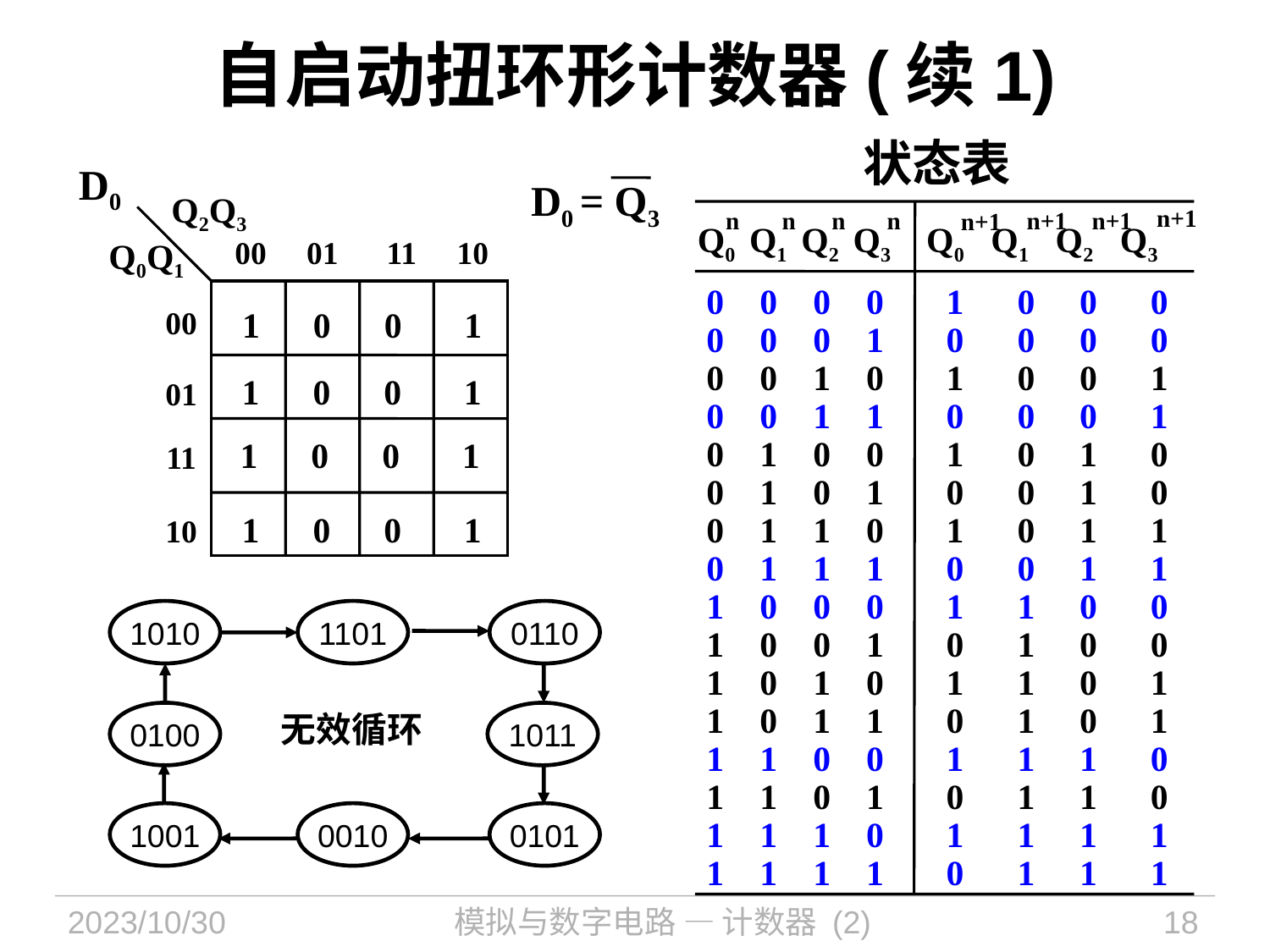

# 自启动扭环形计数器(续1)
状态表
D0
D0 = Q3

Q2Q3
n+1
n
n
n
n
n+1
n+1
n+1

Q0  Q1  Q2  Q3    Q0   Q1   Q2   Q3

 0    0    0    0       1      0     0      0
 0    0    0    1       0      0     0      0
 0    0    1    0       1      0     0      1
 0    0    1    1       0      0     0      1
 0    1    0    0       1      0     1      0
 0    1    0    1       0      0     1      0
 0    1    1    0       1      0     1      1
 0    1    1    1       0      0     1      1
 1    0    0    0       1      1     0      0
 1    0    0    1       0      1     0      0
 1    0    1    0       1      1     0      1
 1    0    1    1       0      1     0      1
 1    1    0    0       1      1     1      0
 1    1    0    1       0      1     1      0
 1    1    1    0       1      1     1      1
 1    1    1    1       0      1     1      1
00     01      11     10
Q0Q1

00
1      0      0       1

1      0      0       1
01

1      0      0       1
11

1      0      0       1
10
1010
1101
0110

无效循环
0100
1011

1001
0010
0101

2023/10/30
模拟与数字电路 — 计数器 (2)
18